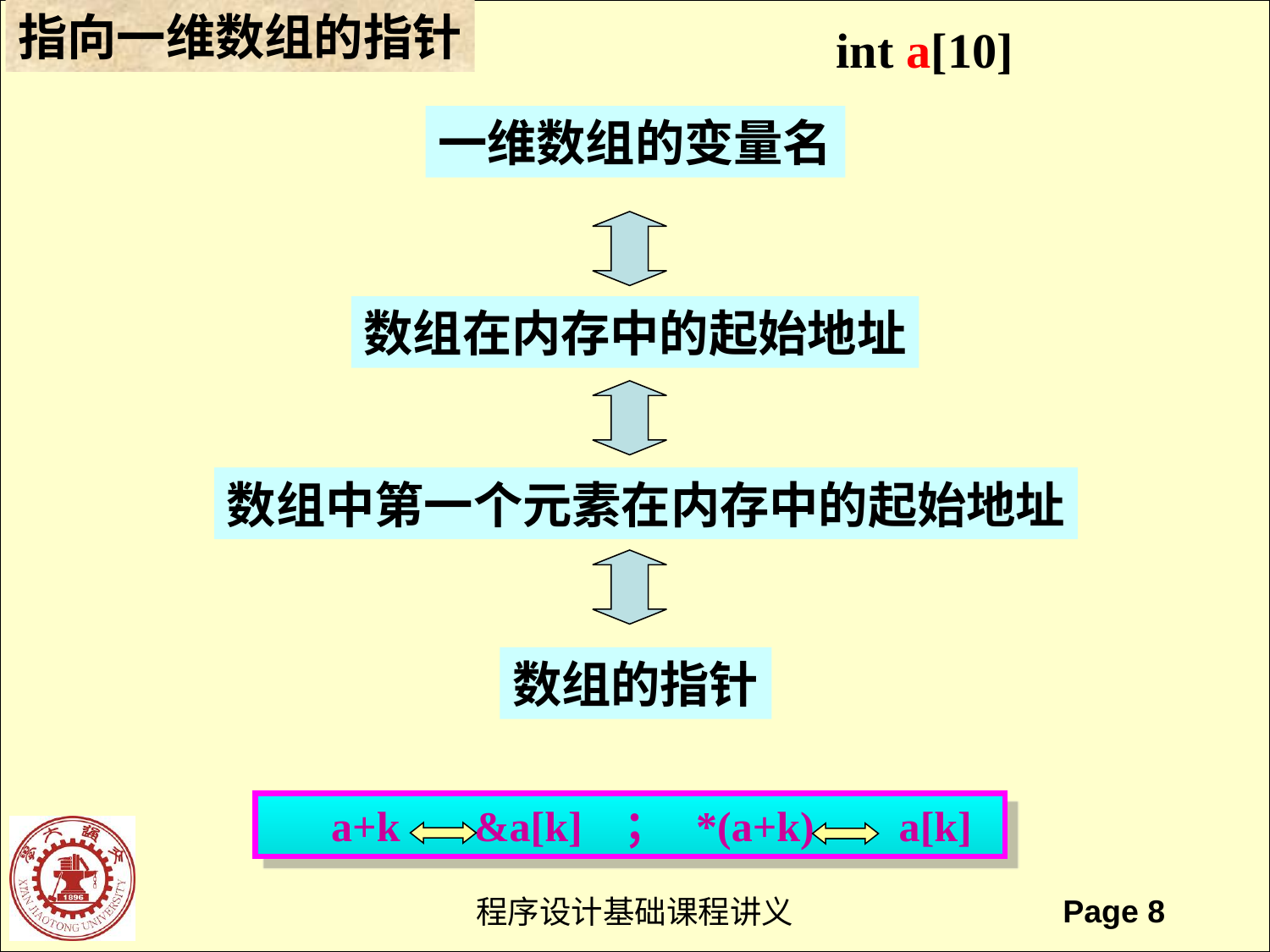

指向一维数组的指针
int a[10]
一维数组的变量名

数组在内存中的起始地址

数组中第一个元素在内存中的起始地址

数组的指针
      a+k       &a[k]   ；  *(a+k)        a[k]